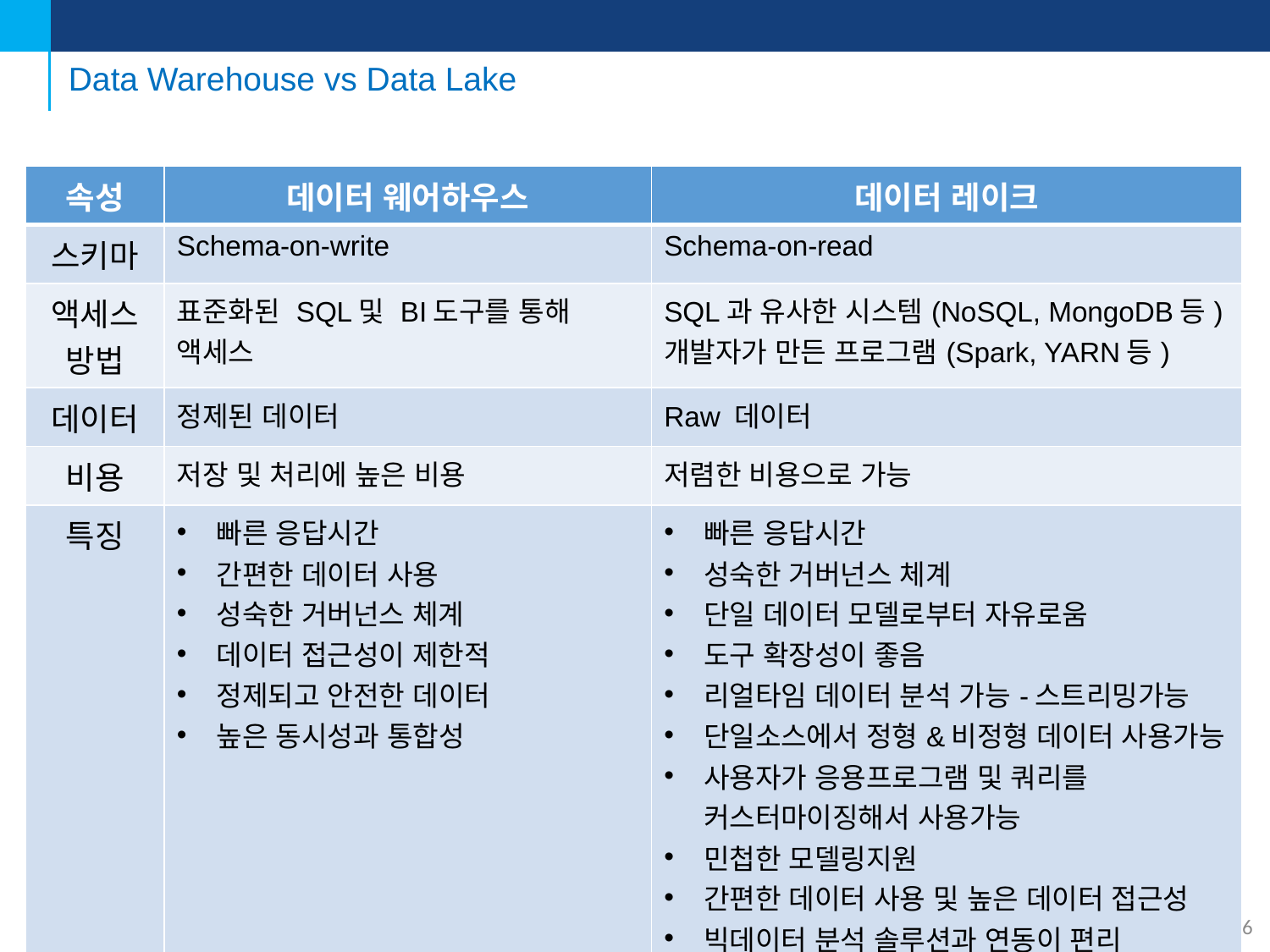

# Data Warehouse vs Data Lake
| 속성 | 데이터 웨어하우스 | 데이터 레이크 |
| --- | --- | --- |
| 스키마 | Schema-on-write | Schema-on-read |
| 액세스방법 | 표준화된 SQL및 BI도구를 통해 액세스 | SQL과 유사한 시스템(NoSQL, MongoDB등) 개발자가 만든 프로그램(Spark, YARN등) |
| 데이터 | 정제된 데이터 | Raw 데이터 |
| 비용 | 저장 및 처리에 높은 비용 | 저렴한 비용으로 가능 |
| 특징 | 빠른 응답시간 간편한 데이터 사용 성숙한 거버넌스 체계 데이터 접근성이 제한적 정제되고 안전한 데이터 높은 동시성과 통합성 | 빠른 응답시간 성숙한 거버넌스 체계 단일 데이터 모델로부터 자유로움 도구 확장성이 좋음 리얼타임 데이터 분석 가능-스트리밍가능 단일소스에서 정형&비정형 데이터 사용가능 사용자가 응용프로그램 및 쿼리를 커스터마이징해서 사용가능 민첩한 모델링지원 간편한 데이터 사용 및 높은 데이터 접근성 빅데이터 분석 솔루션과 연동이 편리 저장용량의 확장성 |
16